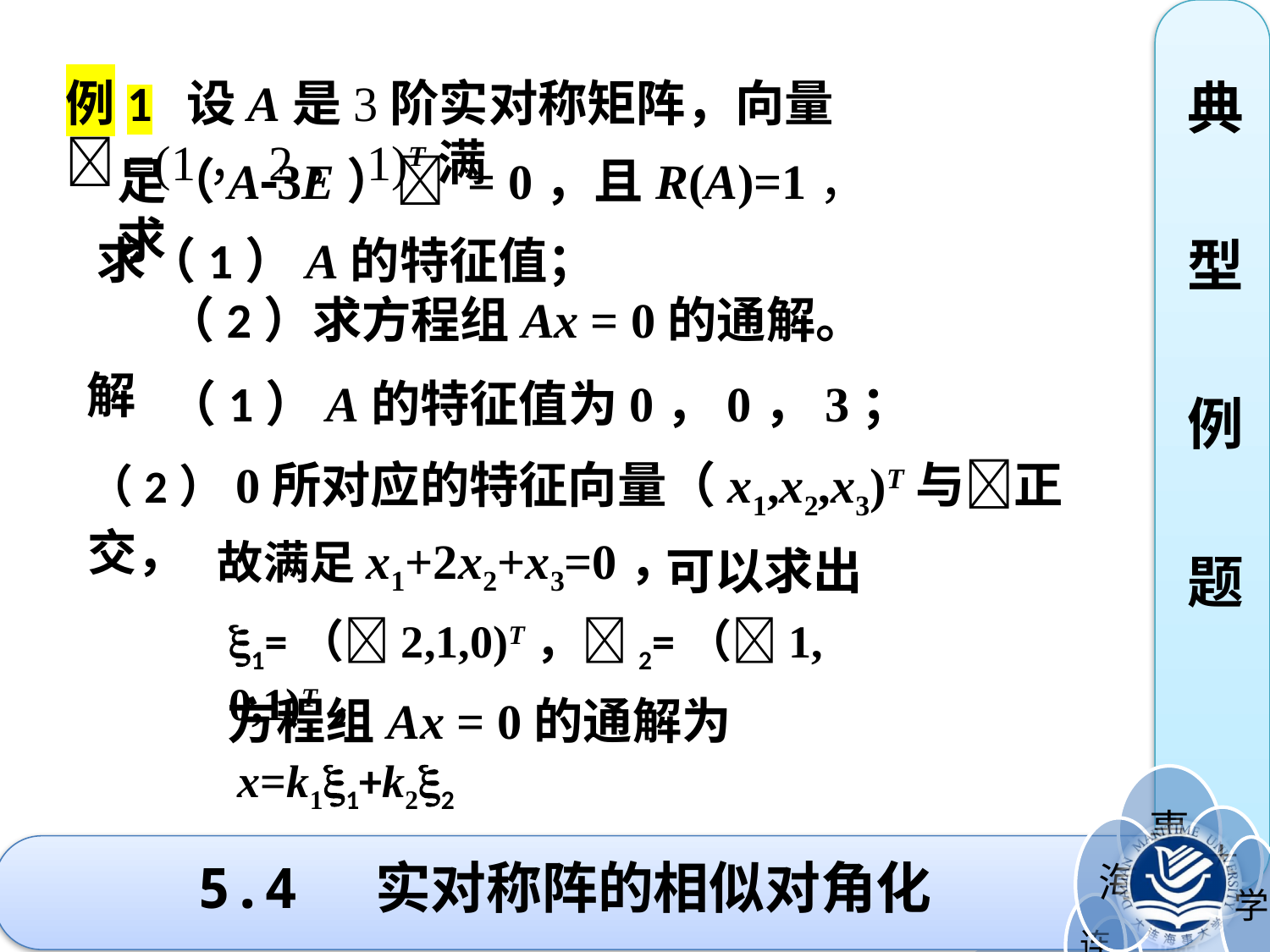

例1  设A是3阶实对称矩阵，向量α=(1，2，1)T满
典

型

例

题
足（A−3E）α = 0，且R(A)=1，求
求（1）A的特征值；
     （2）求方程组Ax = 0的通解。
解
（1）A的特征值为0，0，3；
（2）0所对应的特征向量（x1,x2,x3)T与α正交，
故满足x1+2x2+x3=0，
可以求出
ξ1=（−2,1,0)T，ξ2=（−1,0,1)T，
方程组Ax = 0的通解为
x=k1ξ1+k2ξ2
5.4  实对称阵的相似对角化